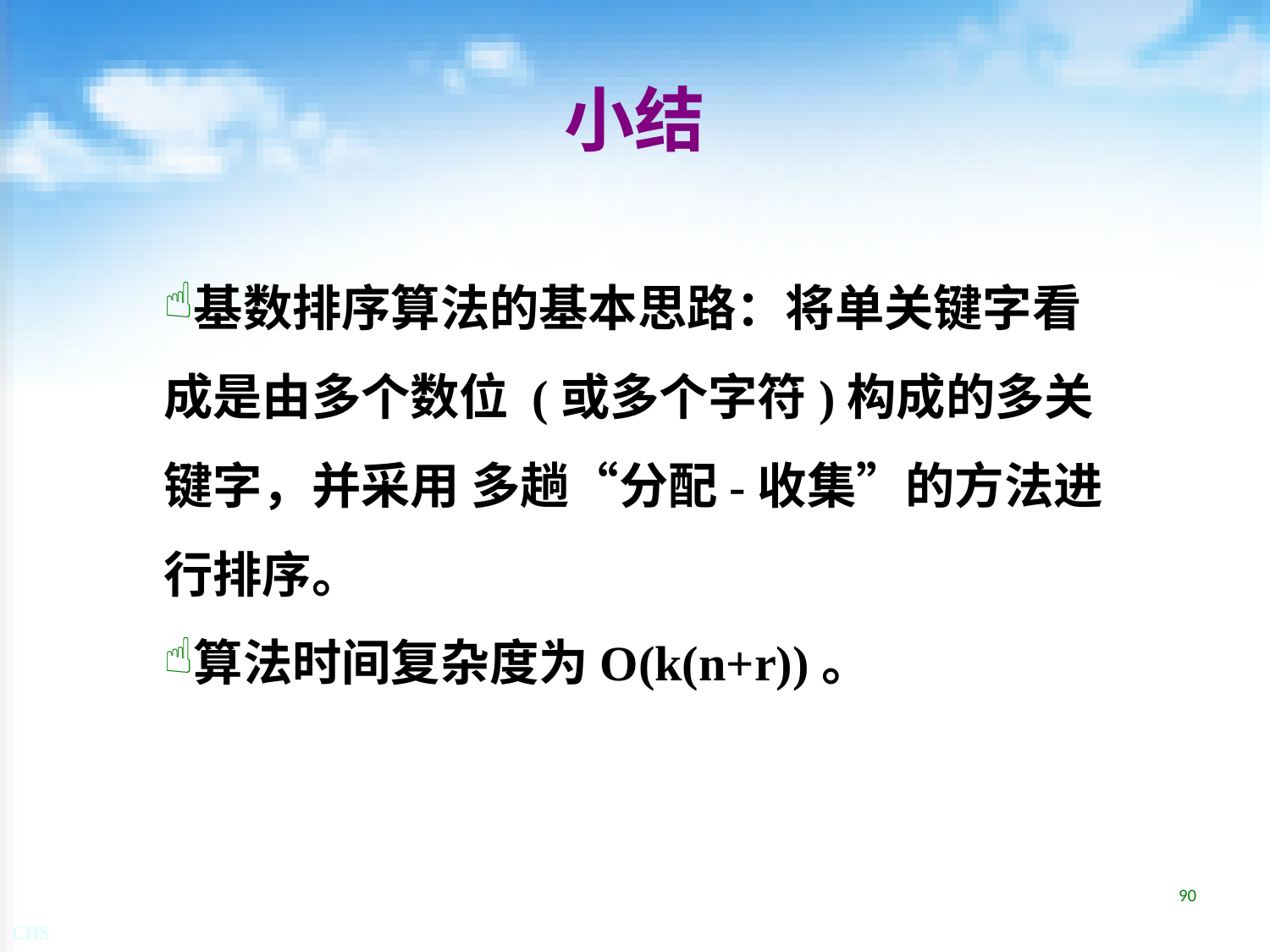

# 小结
基数排序算法的基本思路：将单关键字看成是由多个数位 (或多个字符)构成的多关键字，并采用 多趟“分配-收集”的方法进行排序。
算法时间复杂度为O(k(n+r))。

90